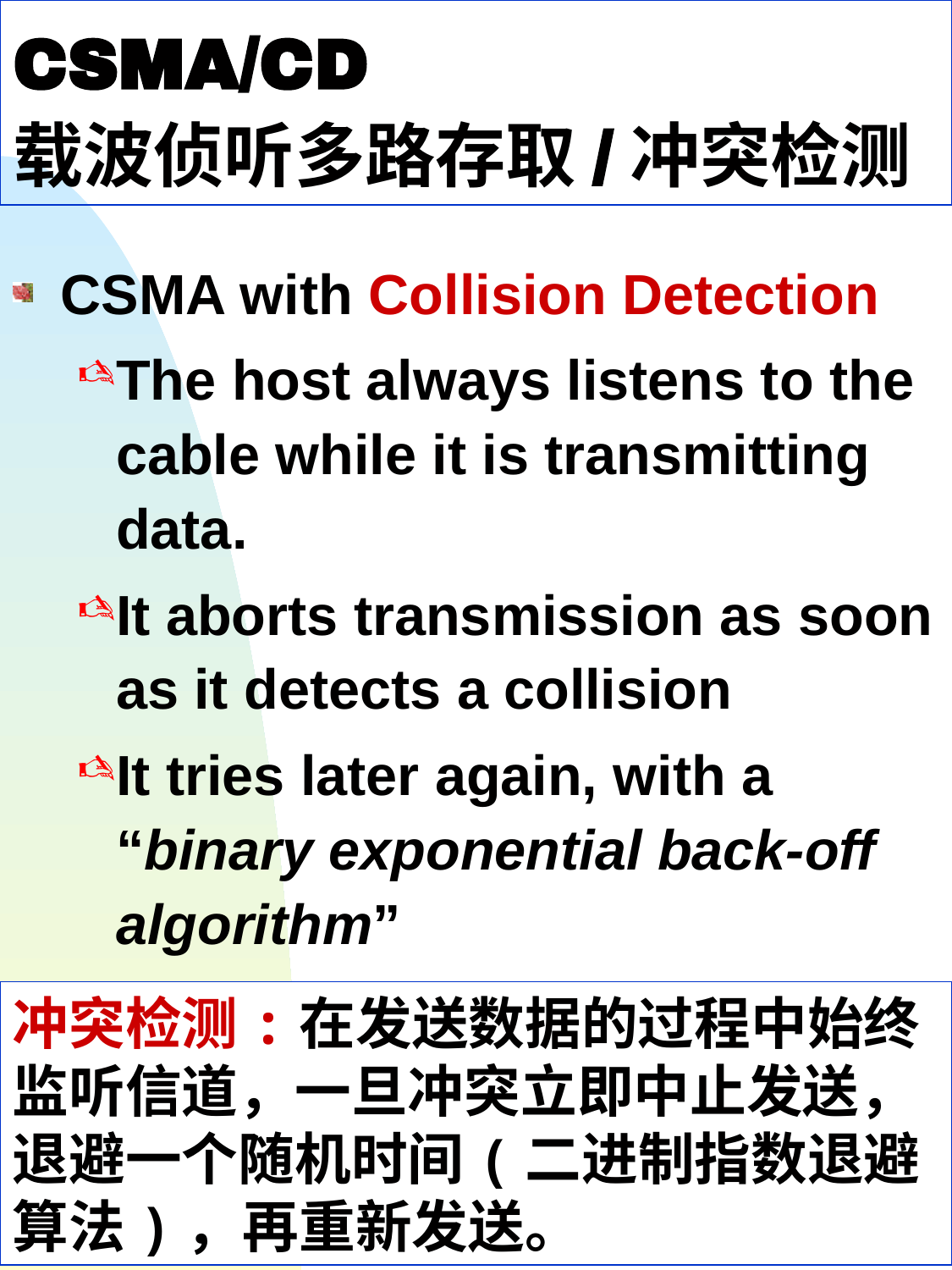

# CSMA/CD 载波侦听多路存取/冲突检测
CSMA with Collision Detection
The host always listens to the cable while it is transmitting data.
It aborts transmission as soon as it detects a collision
It tries later again, with a “binary exponential back-off algorithm”
冲突检测:在发送数据的过程中始终监听信道，一旦冲突立即中止发送，退避一个随机时间(二进制指数退避算法)，再重新发送。
REVIEW

The MAC Sublayer
32